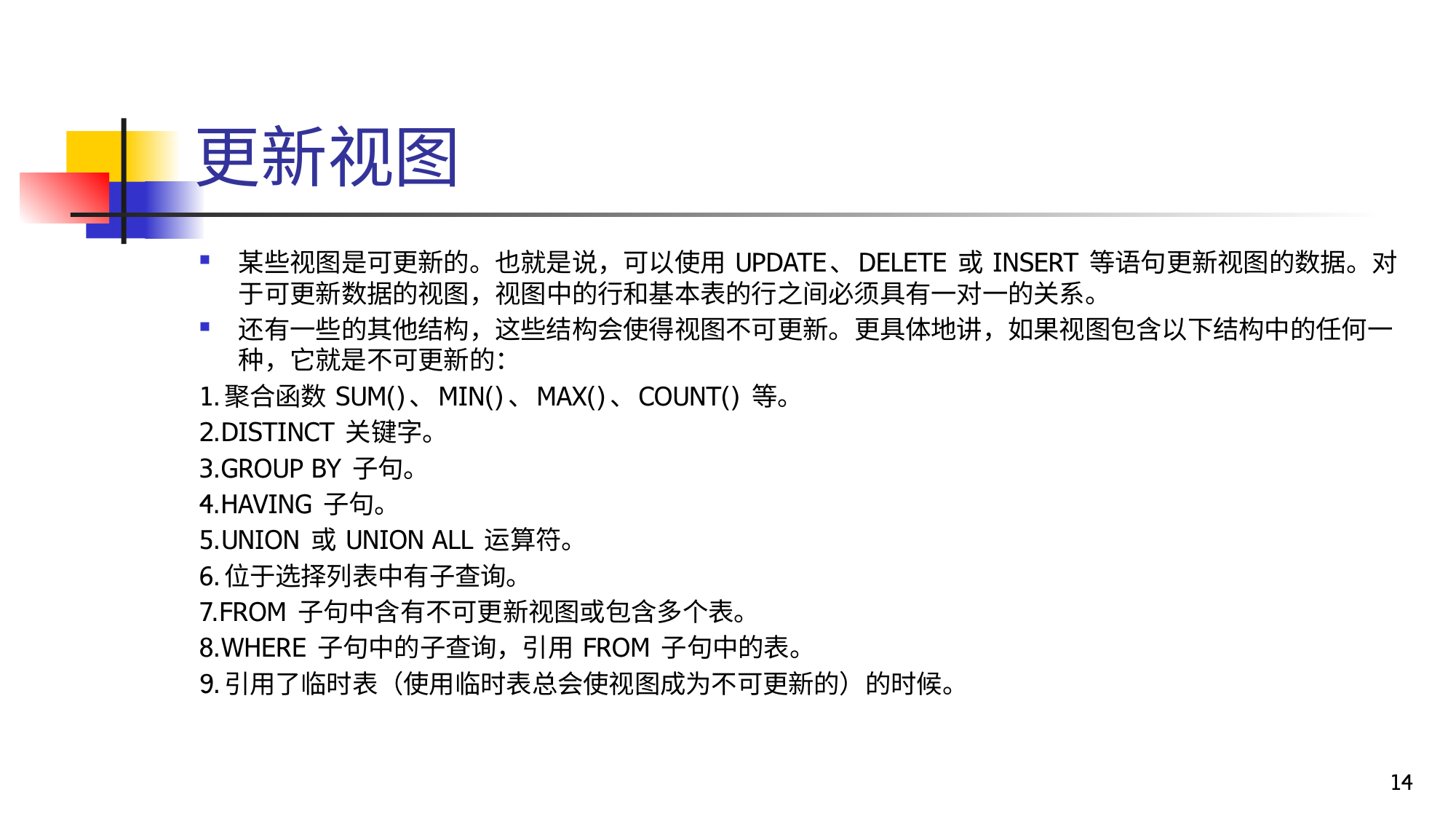

# 更新视图
某些视图是可更新的。也就是说，可以使用 UPDATE、DELETE 或 INSERT 等语句更新视图的数据。对于可更新数据的视图，视图中的行和基本表的行之间必须具有一对一的关系。
还有一些的其他结构，这些结构会使得视图不可更新。更具体地讲，如果视图包含以下结构中的任何一种，它就是不可更新的：
1.聚合函数 SUM()、MIN()、MAX()、COUNT() 等。
2.DISTINCT 关键字。
3.GROUP BY 子句。
4.HAVING 子句。
5.UNION 或 UNION ALL 运算符。
6.位于选择列表中有子查询。
7.FROM 子句中含有不可更新视图或包含多个表。
8.WHERE 子句中的子查询，引用 FROM 子句中的表。
9.引用了临时表（使用临时表总会使视图成为不可更新的）的时候。

14